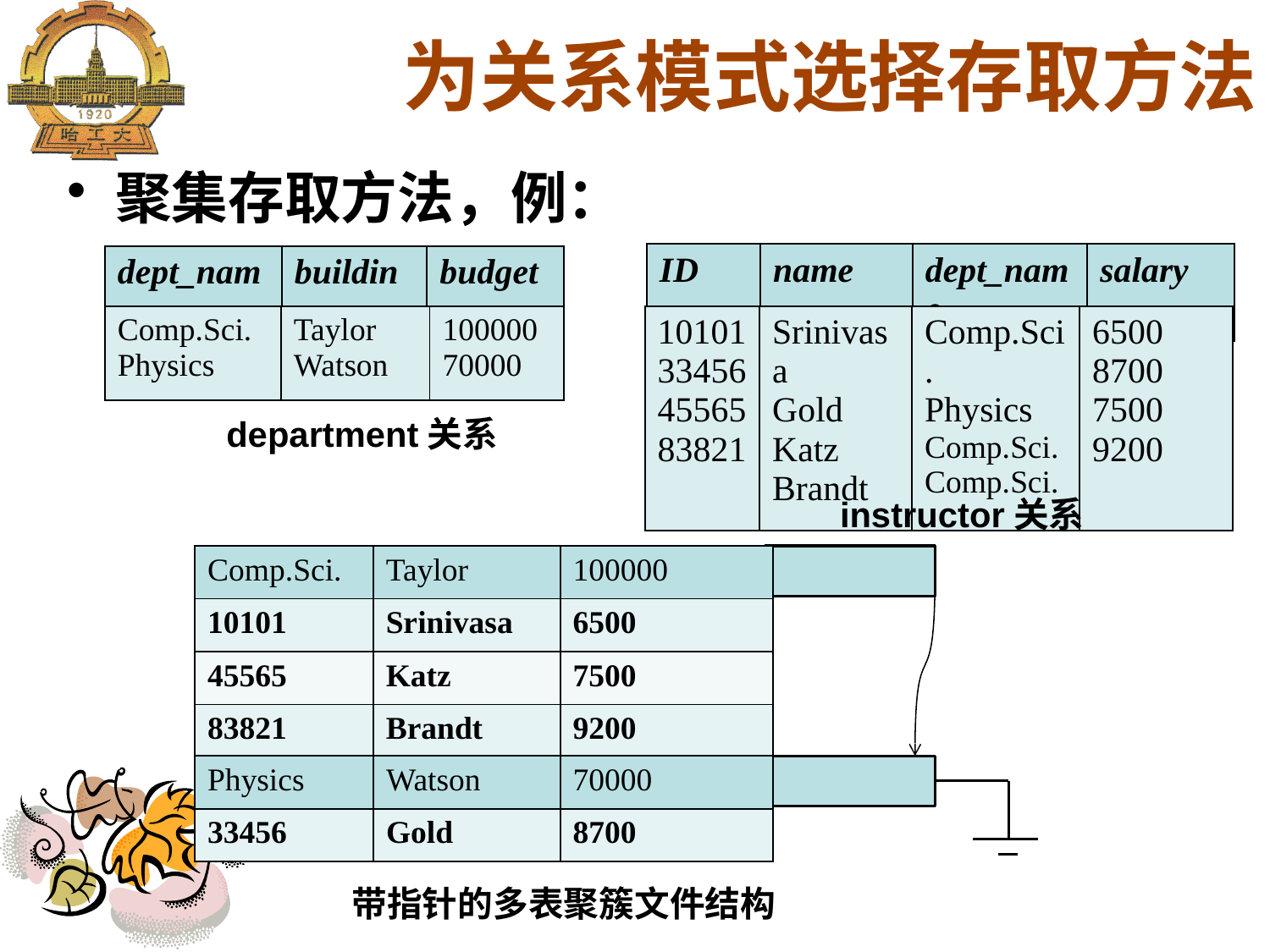

# 为关系模式选择存取方法
聚集存取方法，例：

| ID | name | dept\_name | salary |
| --- | --- | --- | --- |
| 10101 33456 45565 83821 | Srinivasa Gold Katz Brandt | Comp.Sci. Physics Comp.Sci. Comp.Sci. | 6500 8700 7500 9200 |
| --- | --- | --- | --- |
instructor关系
| dept\_name | building | budget |
| --- | --- | --- |
| Comp.Sci. Physics | Taylor Watson | 100000 70000 |
| --- | --- | --- |
department关系
| Comp.Sci. | Taylor | 100000 |
| --- | --- | --- |
| 10101 | Srinivasa | 6500 |
| 45565 | Katz | 7500 |
| 83821 | Brandt | 9200 |

| Physics | Watson | 70000 |
| --- | --- | --- |
| 33456 | Gold | 8700 |

带指针的多表聚簇文件结构